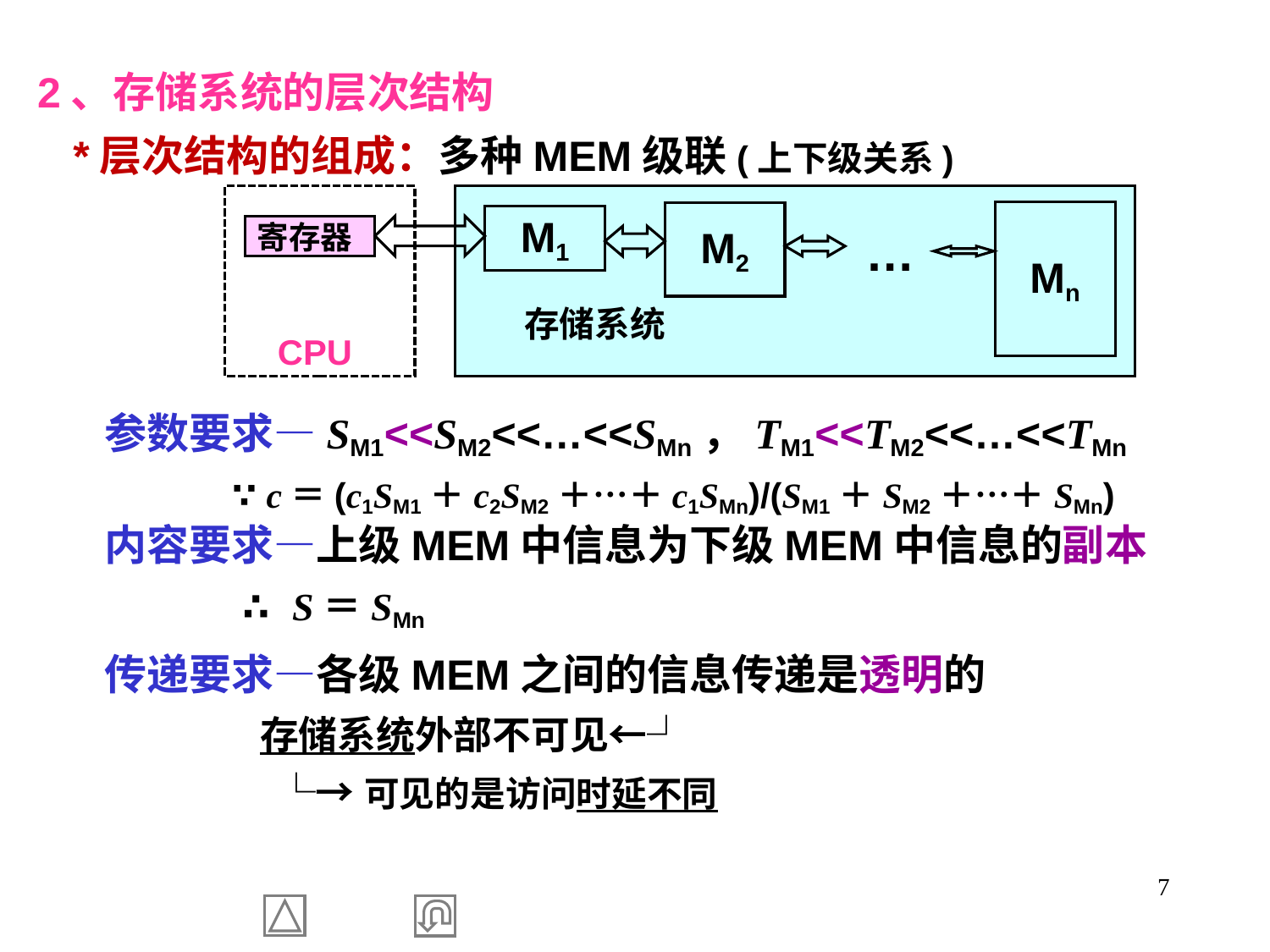

2、存储系统的层次结构
   *层次结构的组成：多种MEM级联(上下级关系)

      存储系统
Mn
M2
M1
寄存器

…

CPU
      参数要求—SM1<<SM2<<…<<SMn，TM1<<TM2<<…<<TMn
                    ∵ c＝(c1SM1＋c2SM2＋…＋c1SMn)/(SM1＋SM2＋…＋SMn)
      内容要求—上级MEM中信息为下级MEM中信息的副本
                   ∴ S＝SMn
      传递要求—各级MEM之间的信息传递是透明的
                        存储系统外部不可见←┘
                           └→可见的是访问时延不同
7